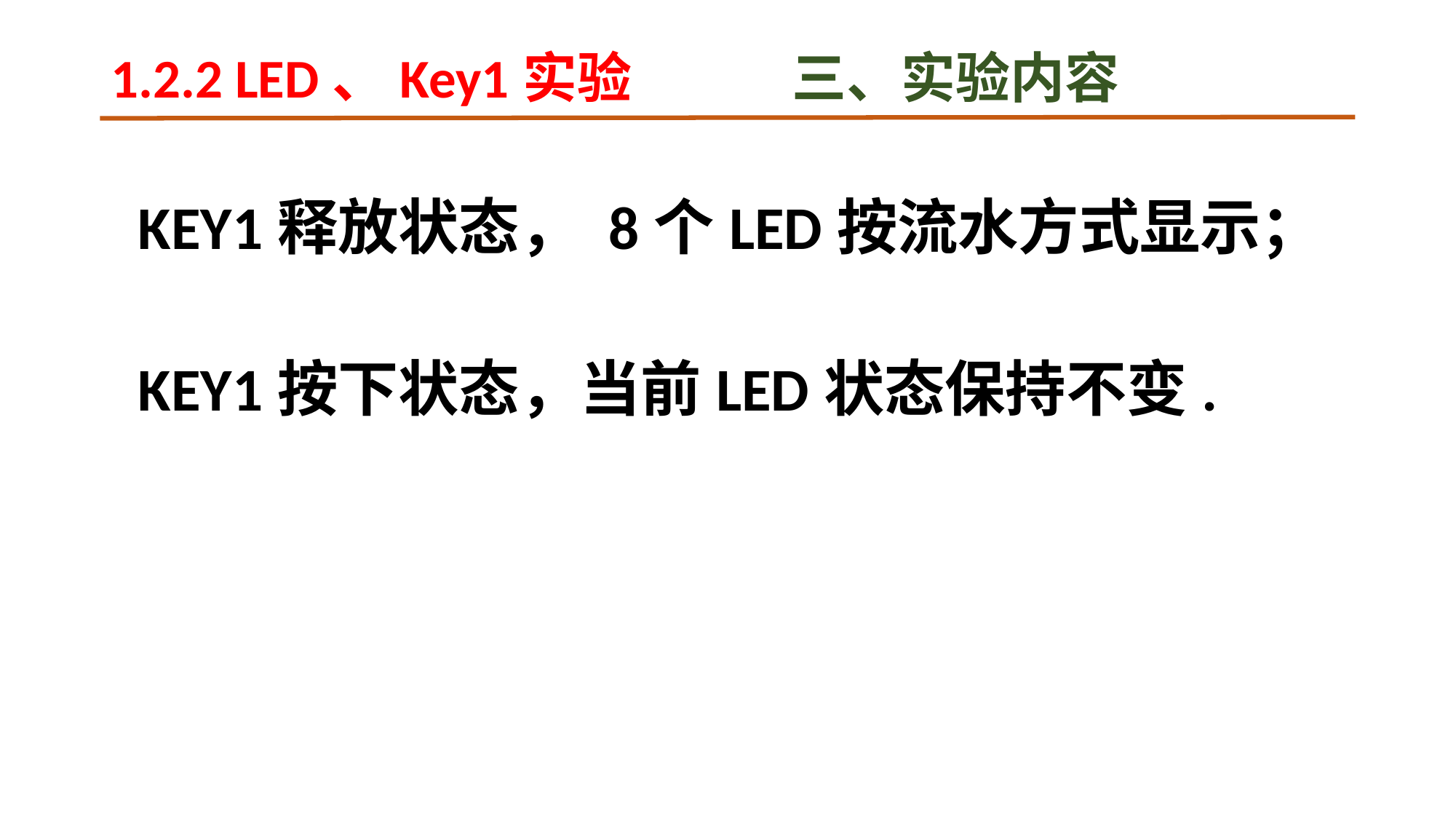

# 1.2.2 LED、Key1实验             三、实验内容

  KEY1释放状态， 8个LED按流水方式显示；

  KEY1按下状态，当前LED状态保持不变.